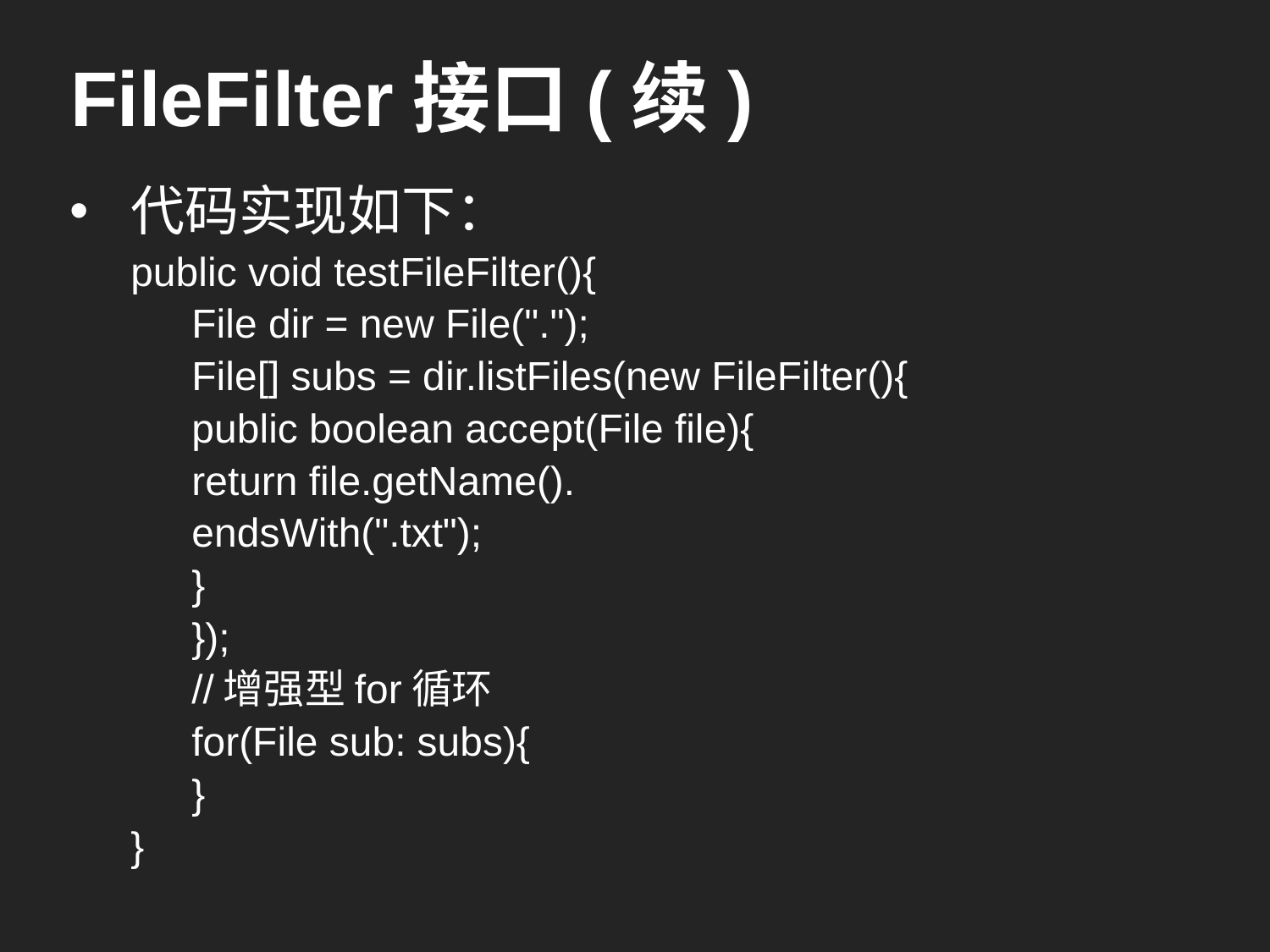

# FileFilter接口(续)
代码实现如下：
public void testFileFilter(){
File dir = new File(".");
File[] subs = dir.listFiles(new FileFilter(){
	public boolean accept(File file){
		return file.getName().
				endsWith(".txt");
	}
});
//增强型for循环
for(File sub: subs){
}
}